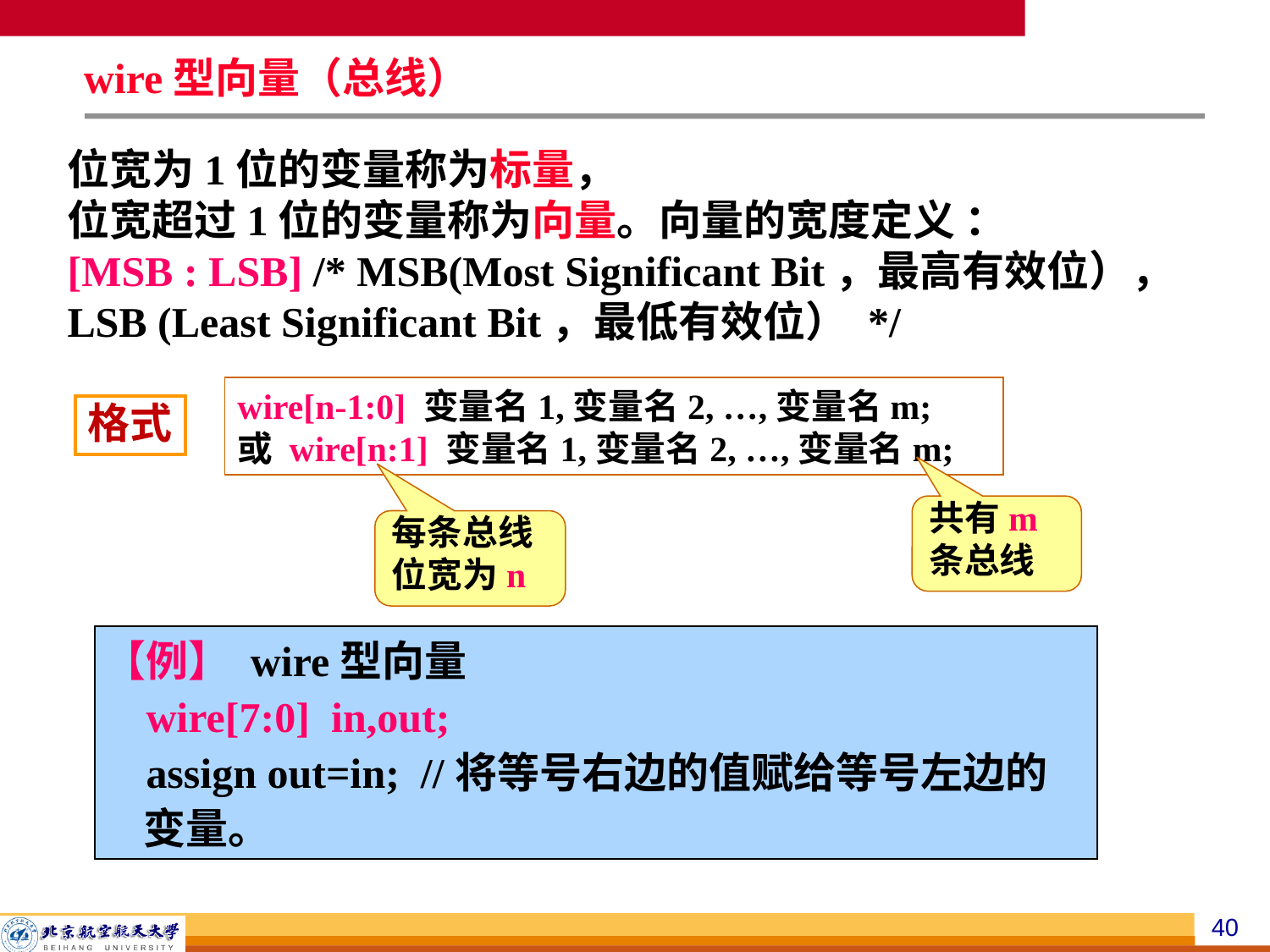

# wire型向量（总线）
位宽为1位的变量称为标量，
位宽超过1位的变量称为向量。向量的宽度定义 ：
[MSB : LSB] /* MSB(Most Significant Bit，最高有效位）， LSB (Least Significant Bit，最低有效位） */
wire[n-1:0] 变量名1,变量名2, …,变量名m;
或 wire[n:1] 变量名1,变量名2, …,变量名m;
格式
共有m条总线
每条总线位宽为n
【例】 wire型向量
    wire[7:0]  in,out;
    assign out=in;  //将等号右边的值赋给等号左边的变量。